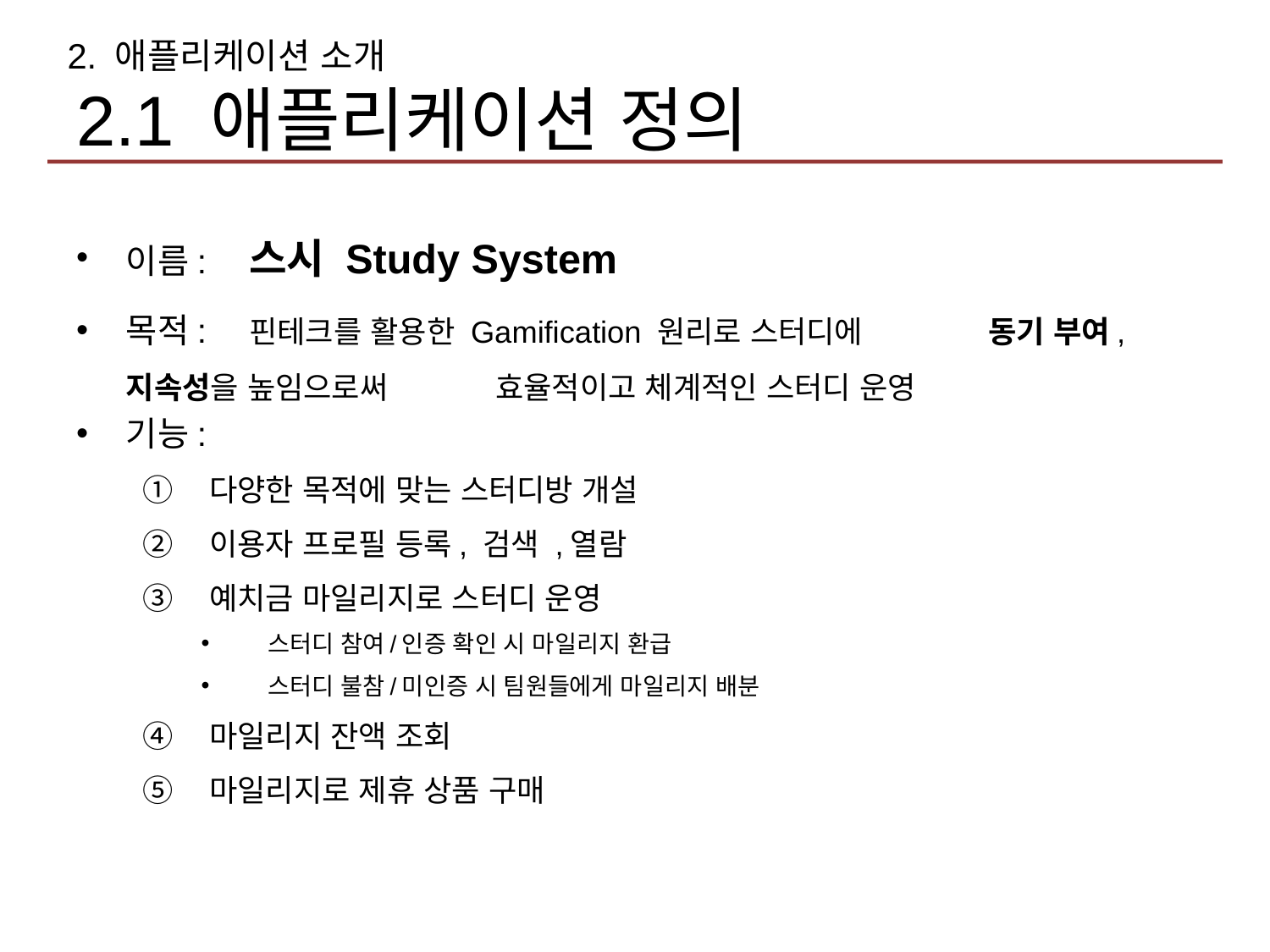

2. 애플리케이션 소개
# 2.1 애플리케이션 정의

이름:		스시 Study System
목적:		핀테크를 활용한 Gamification 원리로 스터디에        			동기 부여, 지속성을 높임으로써 					효율적이고 체계적인 스터디 운영
기능:
다양한 목적에 맞는 스터디방 개설
이용자 프로필 등록, 검색 ,열람
예치금 마일리지로 스터디 운영
스터디 참여/인증 확인 시 마일리지 환급
스터디 불참/미인증 시 팀원들에게 마일리지 배분
마일리지 잔액 조회
마일리지로 제휴 상품 구매